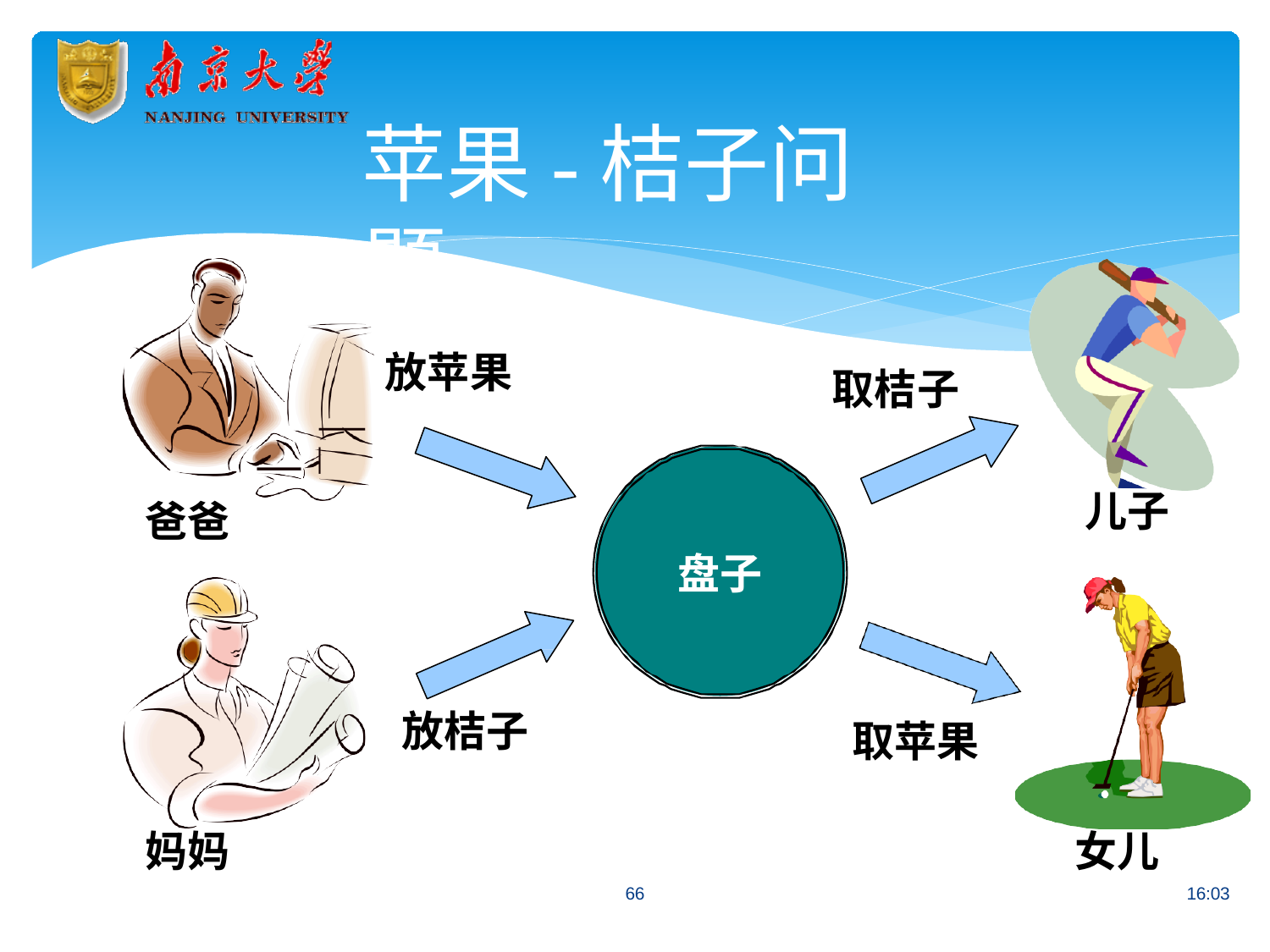

# 苹果-桔子问题

放苹果
取桔子

儿子
爸爸
盘子

放桔子
取苹果
妈妈
女儿
66
16:03